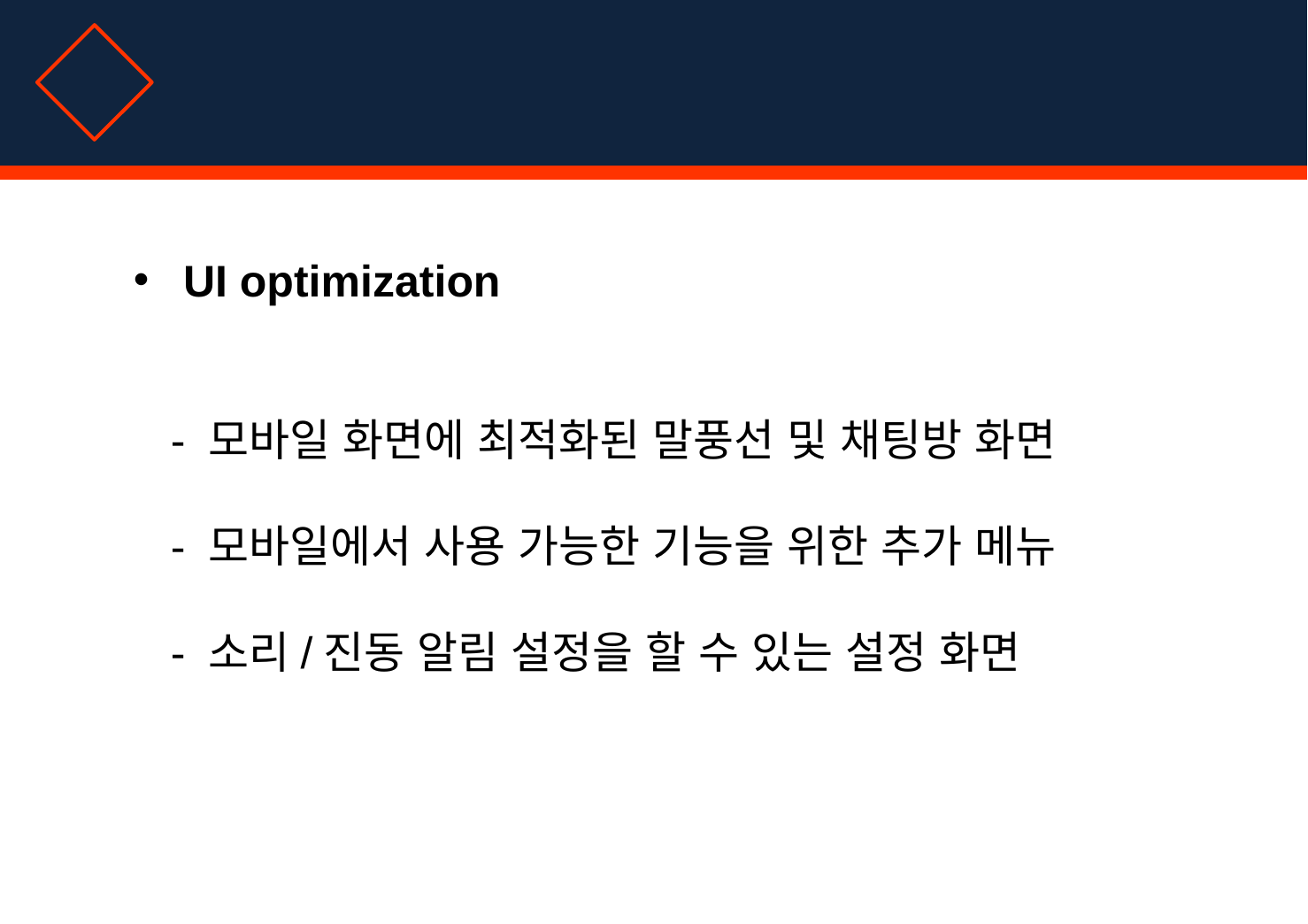

Improvement

03
UI optimization

   - 모바일 화면에 최적화된 말풍선 및 채팅방 화면

   - 모바일에서 사용 가능한 기능을 위한 추가 메뉴

   - 소리/진동 알림 설정을 할 수 있는 설정 화면